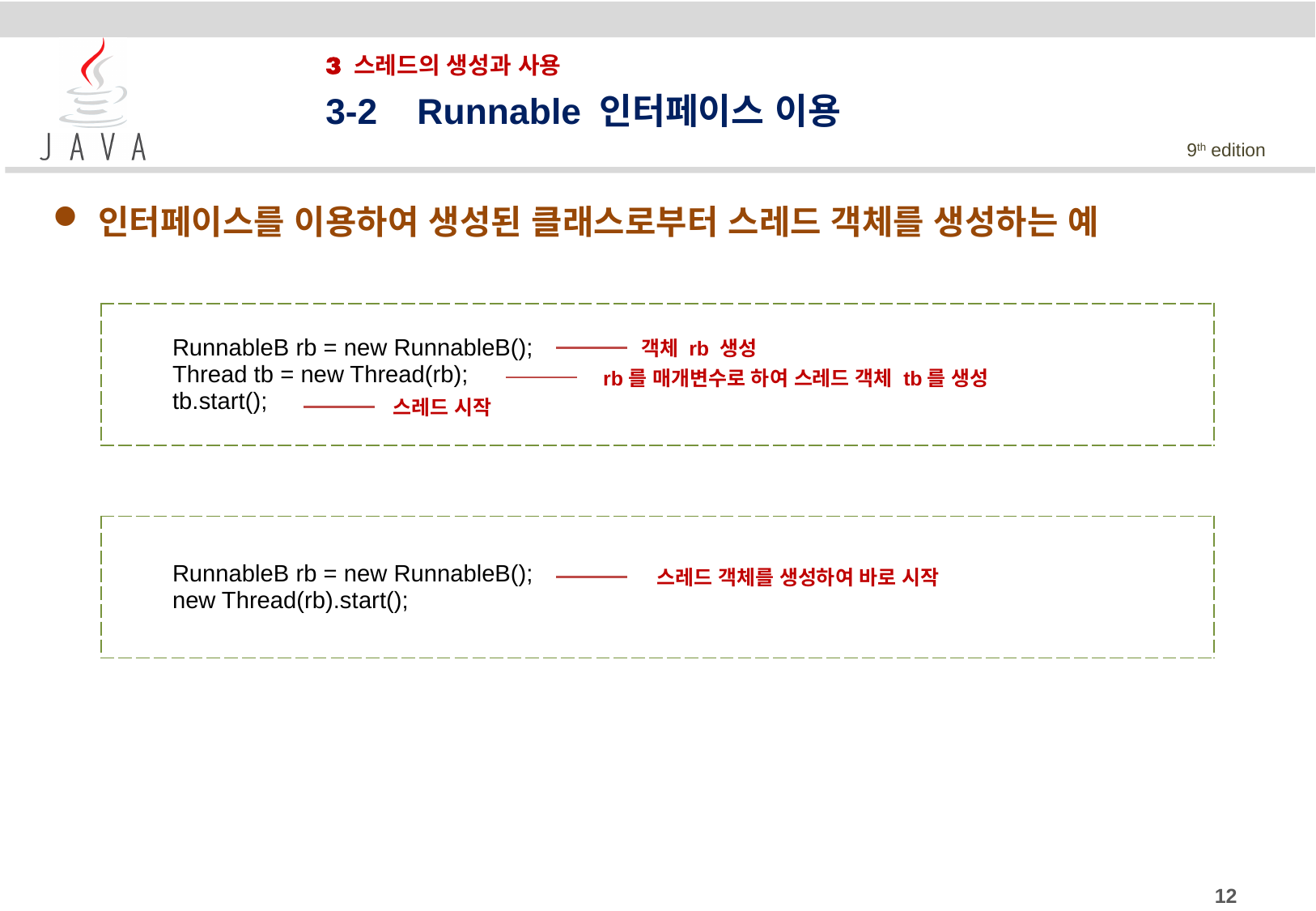

# 3 스레드의 생성과 사용
3-2    Runnable 인터페이스 이용
인터페이스를 이용하여 생성된 클래스로부터 스레드 객체를 생성하는 예
| RunnableB rb = new RunnableB(); Thread tb = new Thread(rb); tb.start(); |
| --- |
객체 rb 생성
rb를 매개변수로 하여 스레드 객체 tb를 생성
스레드 시작
| RunnableB rb = new RunnableB(); new Thread(rb).start(); |
| --- |
스레드 객체를 생성하여 바로 시작
12